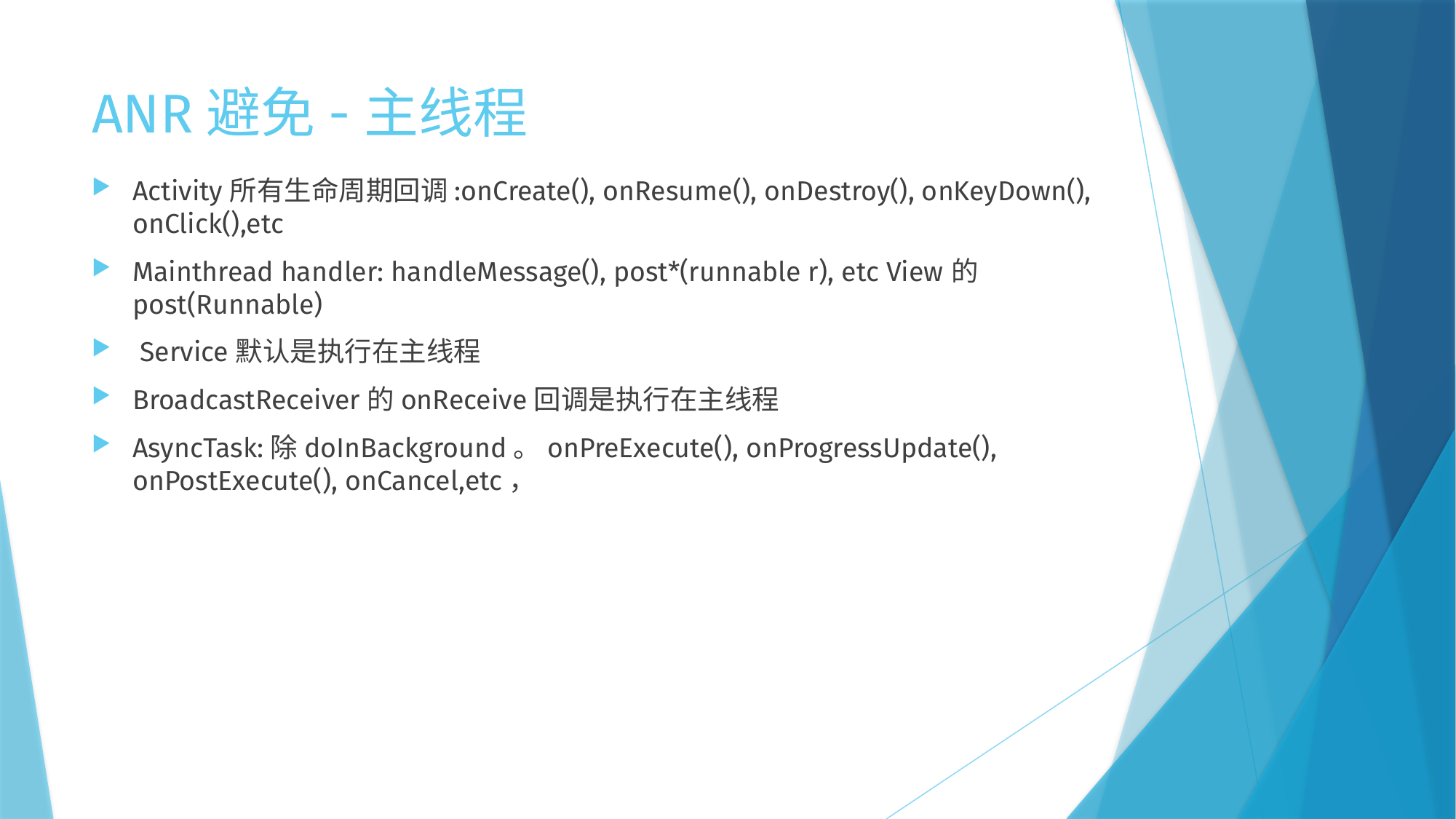

# ANR避免-主线程
Activity所有生命周期回调:onCreate(), onResume(), onDestroy(), onKeyDown(), onClick(),etc
Mainthread handler: handleMessage(), post*(runnable r), etc View的post(Runnable)
 Service默认是执行在主线程
BroadcastReceiver的onReceive回调是执行在主线程
AsyncTask:除doInBackground。onPreExecute(), onProgressUpdate(), onPostExecute(), onCancel,etc，